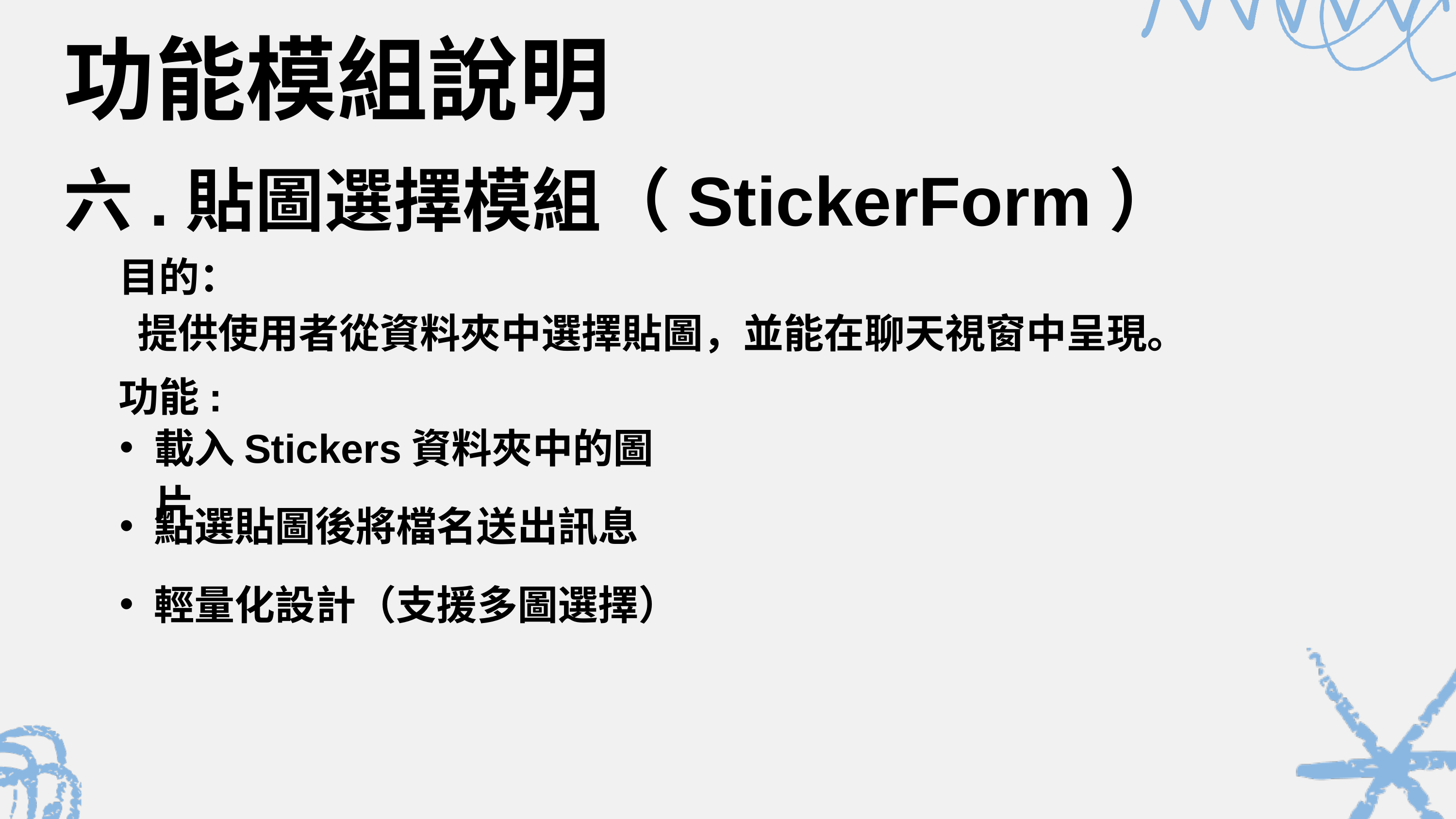

功能模組說明
六.貼圖選擇模組（StickerForm）
目的：
 提供使用者從資料夾中選擇貼圖，並能在聊天視窗中呈現。
功能:
載入Stickers資料夾中的圖片
點選貼圖後將檔名送出訊息
輕量化設計（支援多圖選擇）